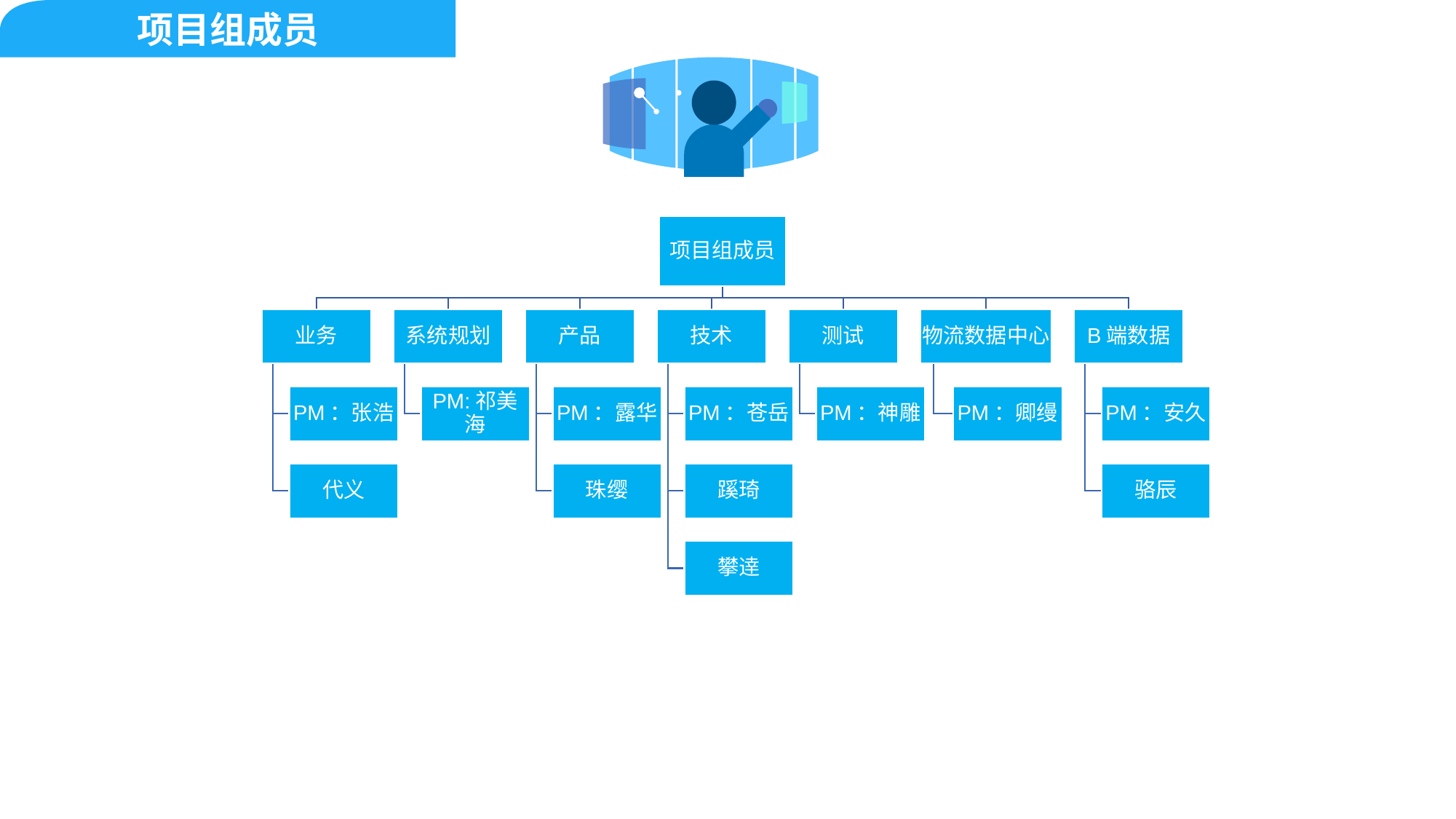

项目组成员

项目组成员
业务
PM：张浩
代义
系统规划
PM:祁美海
产品
PM：露华
珠缨
技术
PM：苍岳
蹊琦
攀逹
测试
PM：神雕
物流数据中心
PM：卿缦
B端数据
PM：安久
骆辰